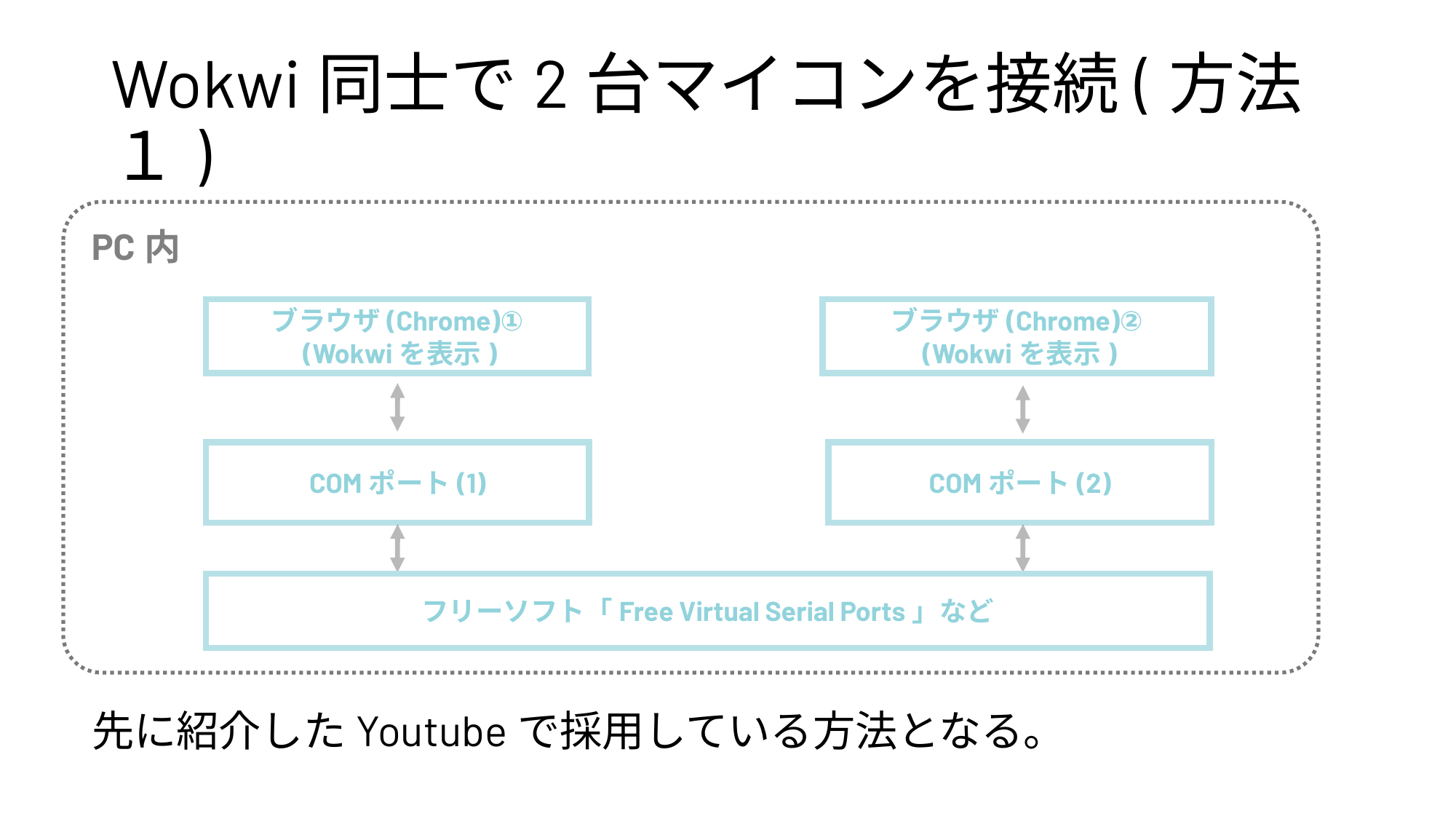

# Wokwi同士で2台マイコンを接続(方法１)

PC内
ブラウザ(Chrome)①
 (Wokwiを表示)
ブラウザ(Chrome)②
 (Wokwiを表示)
COMポート(1)
COMポート(2)
フリーソフト「Free Virtual Serial Ports」など
先に紹介したYoutubeで採用している方法となる。